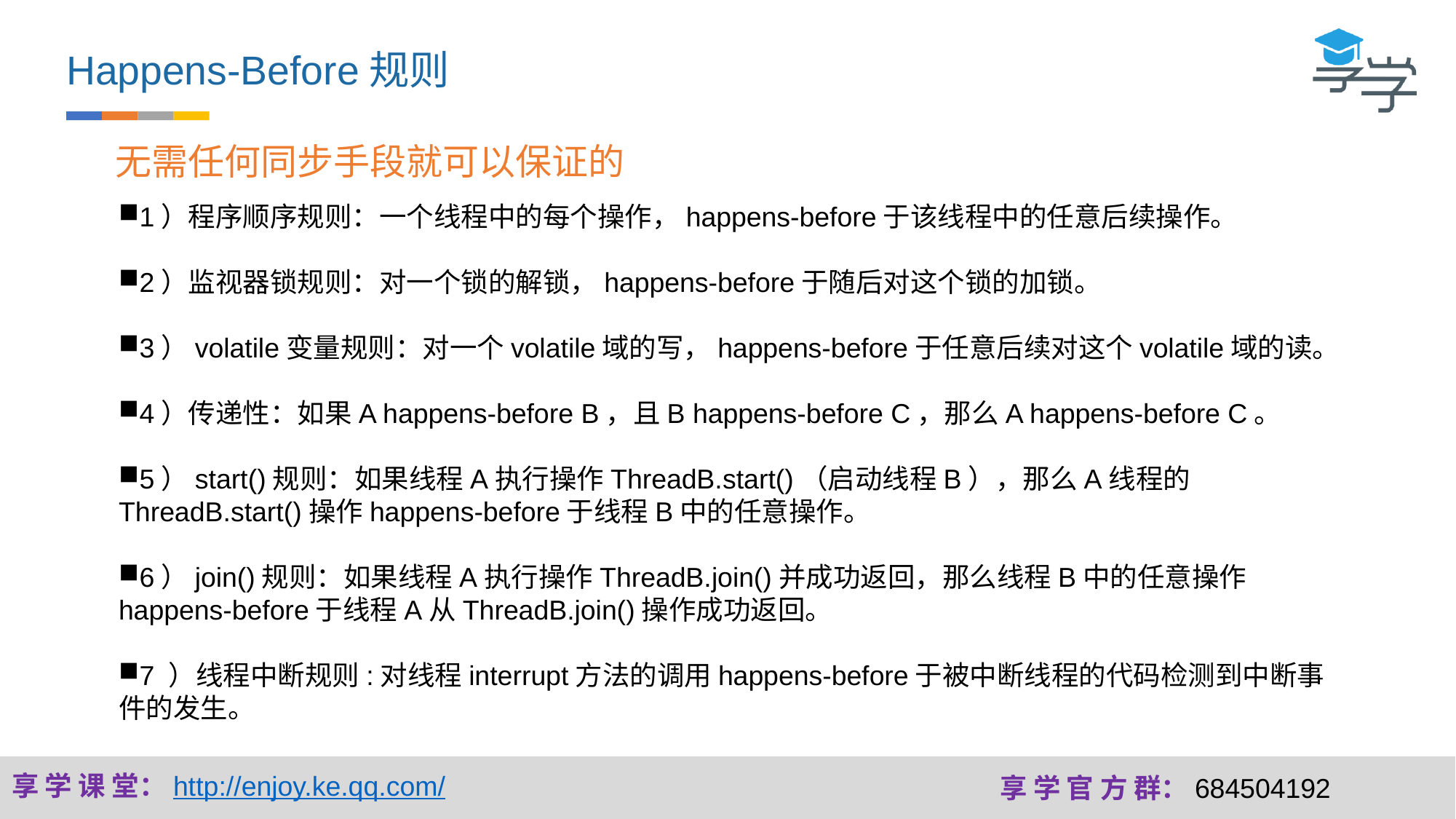

Happens-Before规则

无需任何同步手段就可以保证的
1）程序顺序规则：一个线程中的每个操作，happens-before于该线程中的任意后续操作。

2）监视器锁规则：对一个锁的解锁，happens-before于随后对这个锁的加锁。

3）volatile变量规则：对一个volatile域的写，happens-before于任意后续对这个volatile域的读。

4）传递性：如果A happens-before B，且B happens-before C，那么A happens-before C。

5）start()规则：如果线程A执行操作ThreadB.start()（启动线程B），那么A线程的ThreadB.start()操作happens-before于线程B中的任意操作。

6）join()规则：如果线程A执行操作ThreadB.join()并成功返回，那么线程B中的任意操作happens-before于线程A从ThreadB.join()操作成功返回。

7 ）线程中断规则:对线程interrupt方法的调用happens-before于被中断线程的代码检测到中断事件的发生。